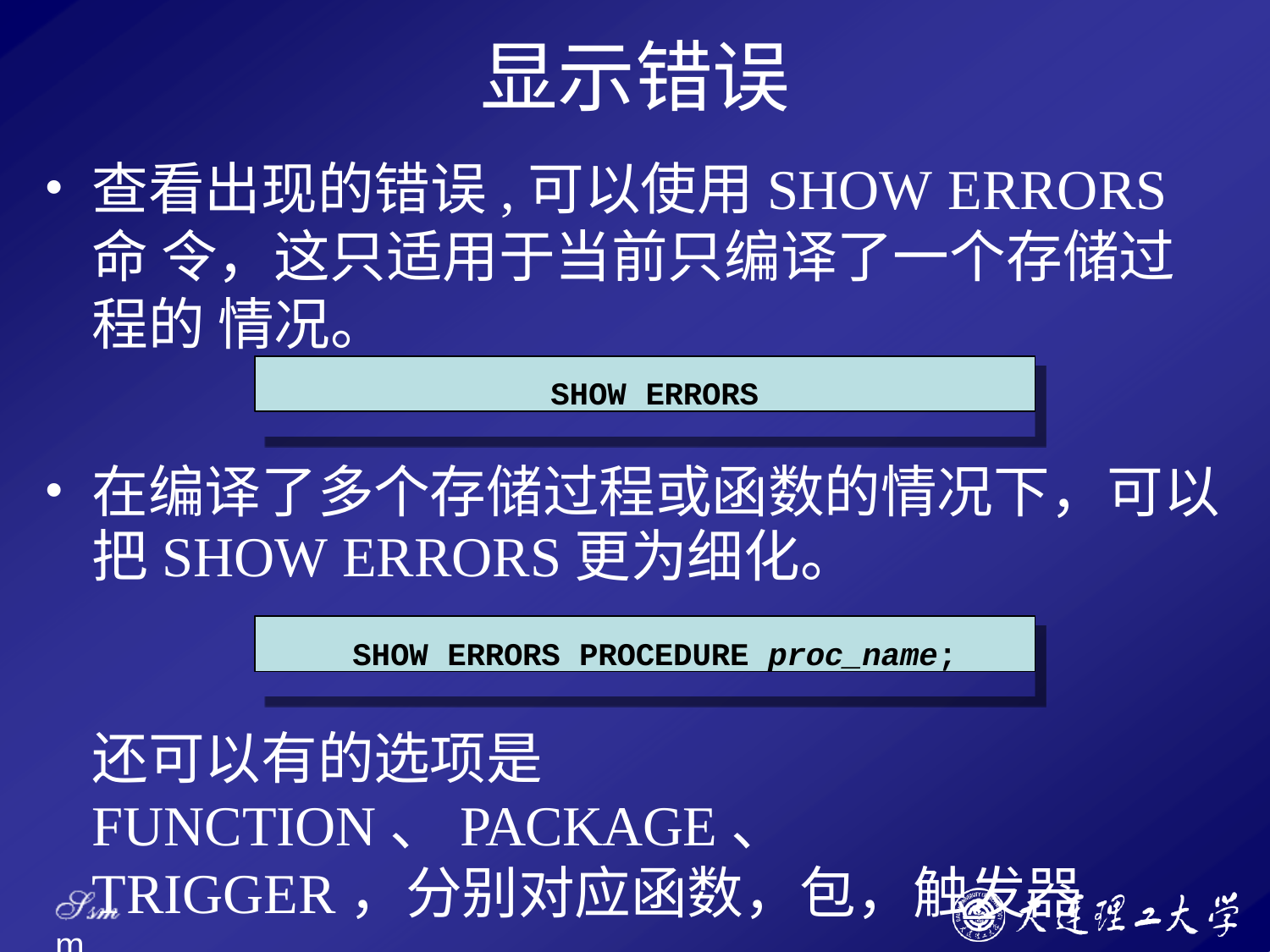

# 显示错误
查看出现的错误,可以使用SHOW ERRORS命 令，这只适用于当前只编译了一个存储过程的 情况。
SHOW ERRORS

在编译了多个存储过程或函数的情况下，可以 把SHOW ERRORS更为细化。
SHOW ERRORS PROCEDURE proc_name;

还可以有的选项是FUNCTION、PACKAGE、
TRIGGER，分别对应函数，包，触发器

Ssm